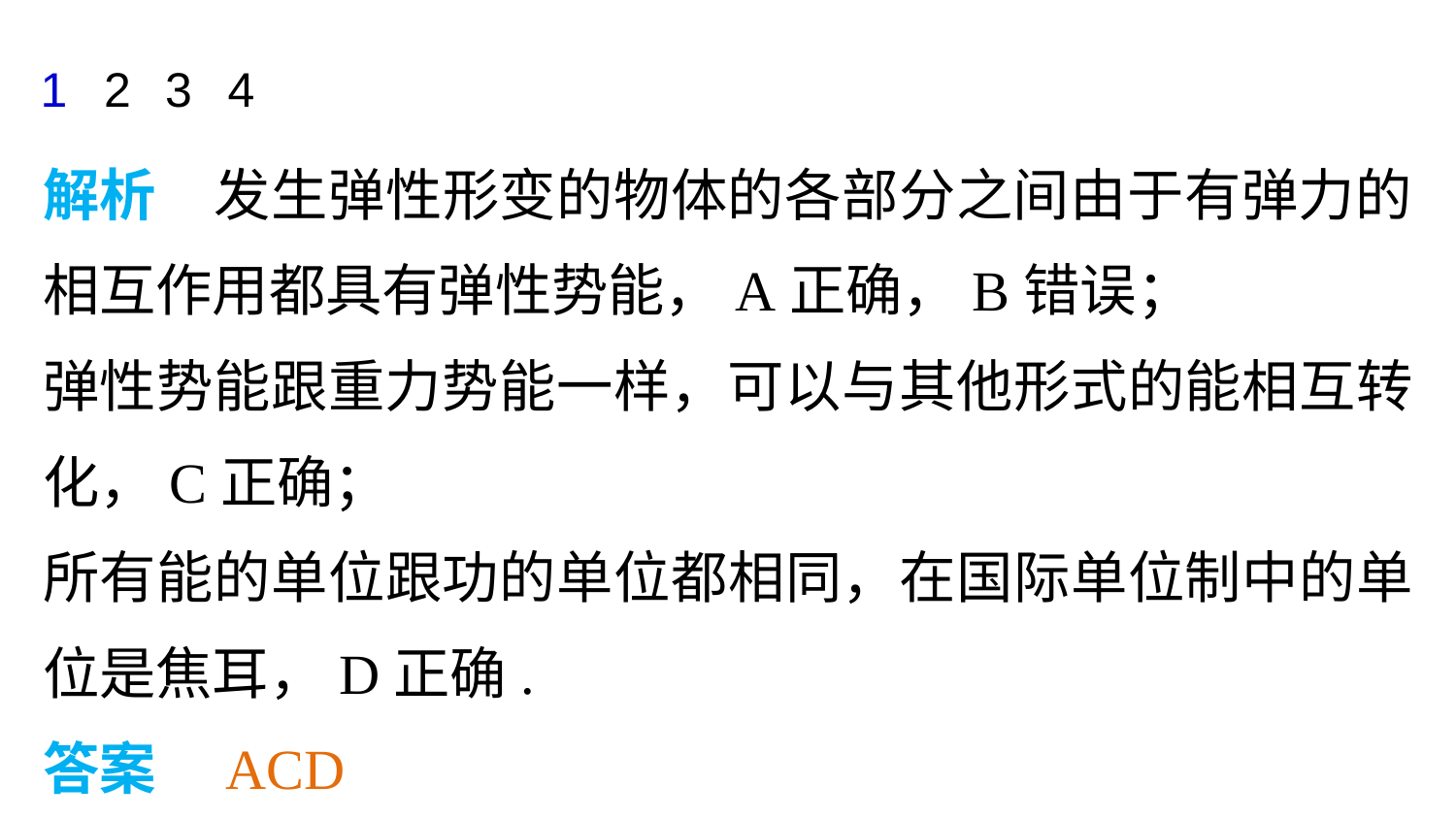

1
2
3
4
解析　发生弹性形变的物体的各部分之间由于有弹力的相互作用都具有弹性势能，A正确，B错误；
弹性势能跟重力势能一样，可以与其他形式的能相互转化，C正确；
所有能的单位跟功的单位都相同，在国际单位制中的单位是焦耳，D正确.
答案　ACD